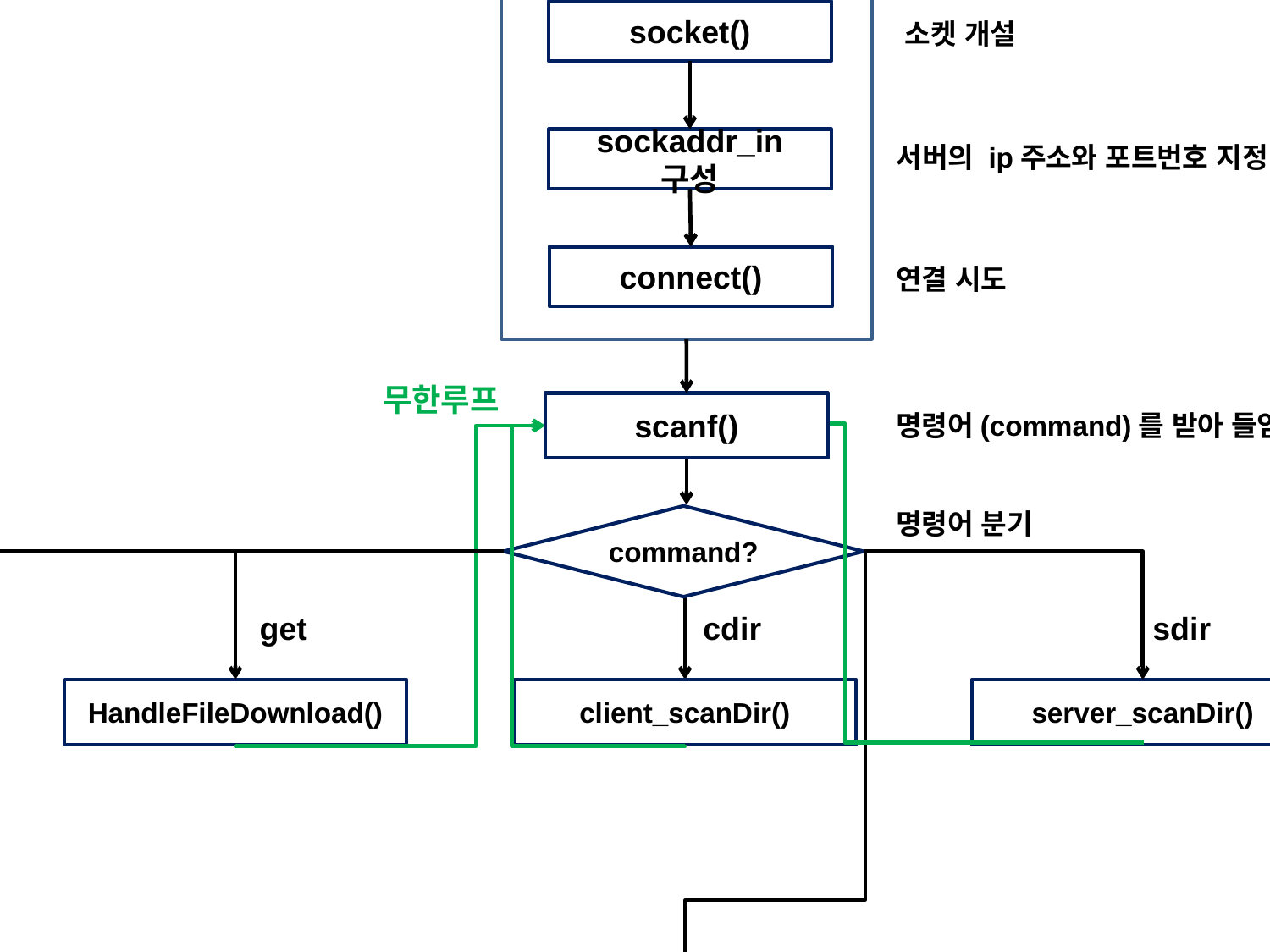

Client

socket()
소켓 개설
sockaddr_in 구성
서버의 ip주소와 포트번호 지정
connect()
연결 시도
무한루프
scanf()
명령어(command)를 받아 들임
명령어 분기
command?
put
get
cdir
sdir
ExitReq
FileUploadProcess()
HandleFileDownload()
client_scanDir()
server_scanDir()
Exit